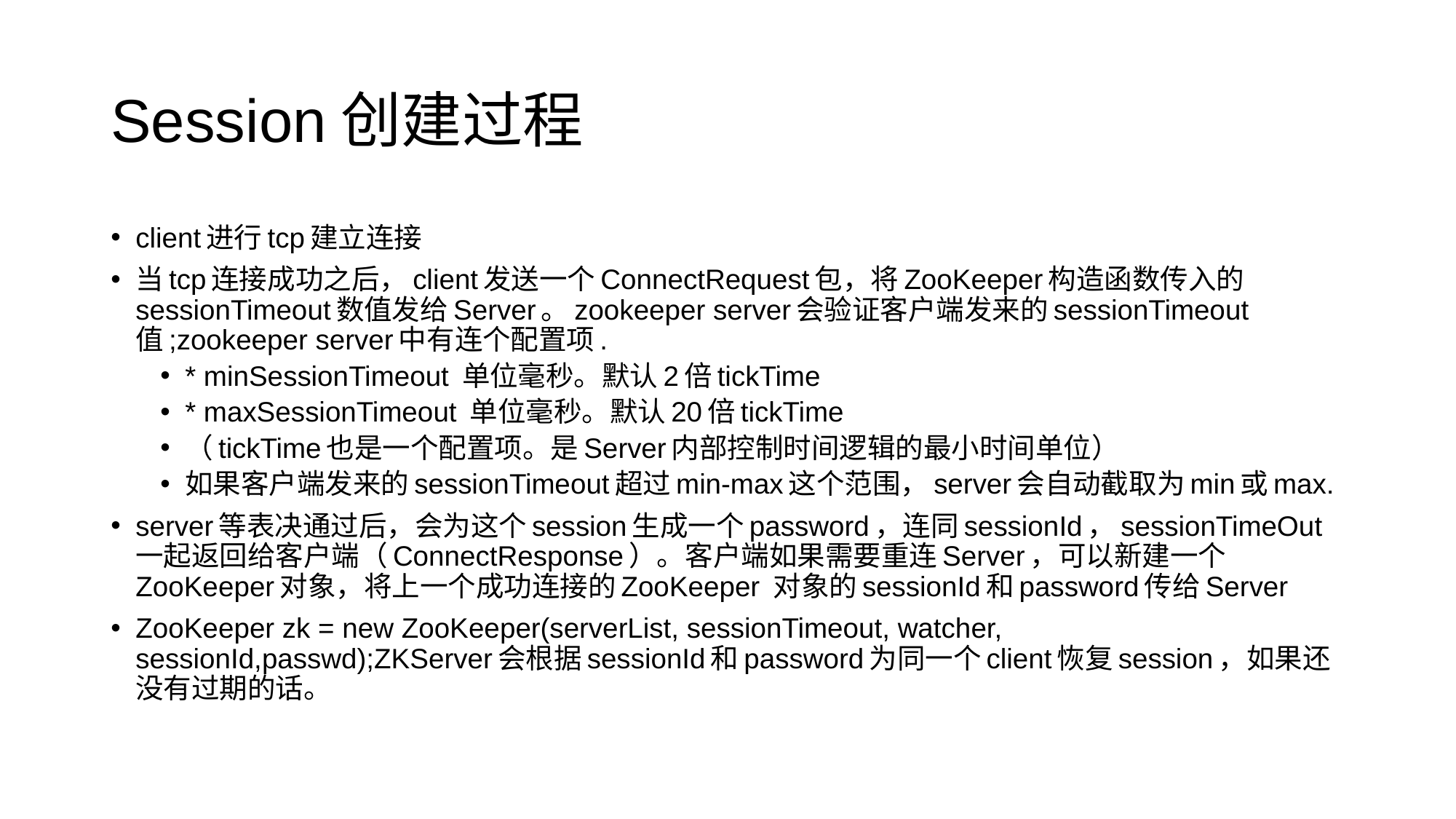

# Session创建过程
client进行tcp建立连接
当tcp连接成功之后，client发送一个ConnectRequest包，将ZooKeeper构造函数传入的sessionTimeout数值发给Server。zookeeper server会验证客户端发来的sessionTimeout值;zookeeper server中有连个配置项.
* minSessionTimeout 单位毫秒。默认2倍tickTime
* maxSessionTimeout 单位毫秒。默认20倍tickTime
（tickTime也是一个配置项。是Server内部控制时间逻辑的最小时间单位）
如果客户端发来的sessionTimeout超过min-max这个范围，server会自动截取为min或max.
server等表决通过后，会为这个session生成一个password，连同sessionId，sessionTimeOut一起返回给客户端（ConnectResponse）。客户端如果需要重连Server，可以新建一个ZooKeeper对象，将上一个成功连接的ZooKeeper 对象的sessionId和password传给Server
ZooKeeper zk = new ZooKeeper(serverList, sessionTimeout, watcher, sessionId,passwd);ZKServer会根据sessionId和password为同一个client恢复session，如果还没有过期的话。